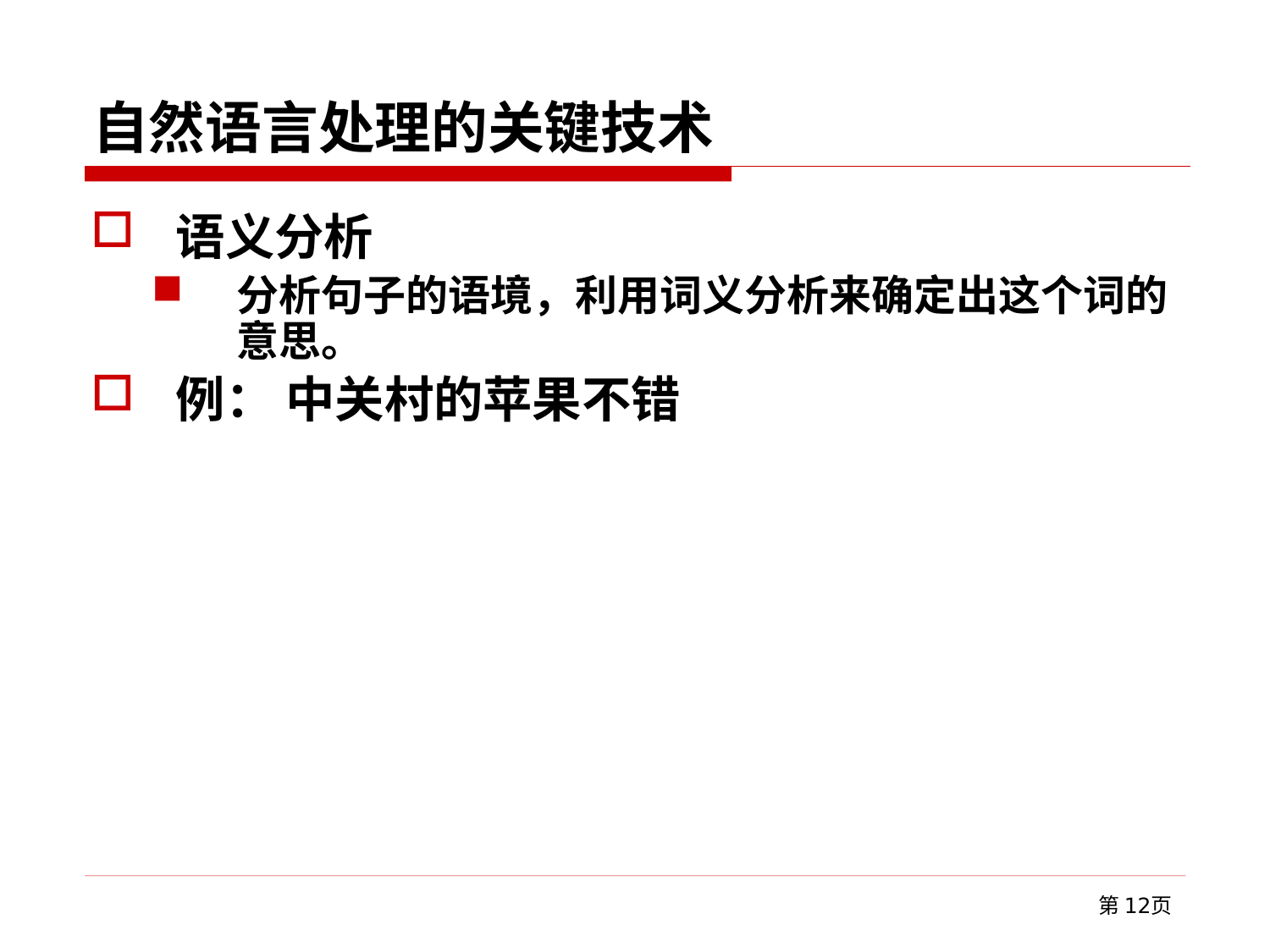

# 自然语言处理的关键技术
语义分析
分析句子的语境，利用词义分析来确定出这个词的意思。
例： 中关村的苹果不错
12